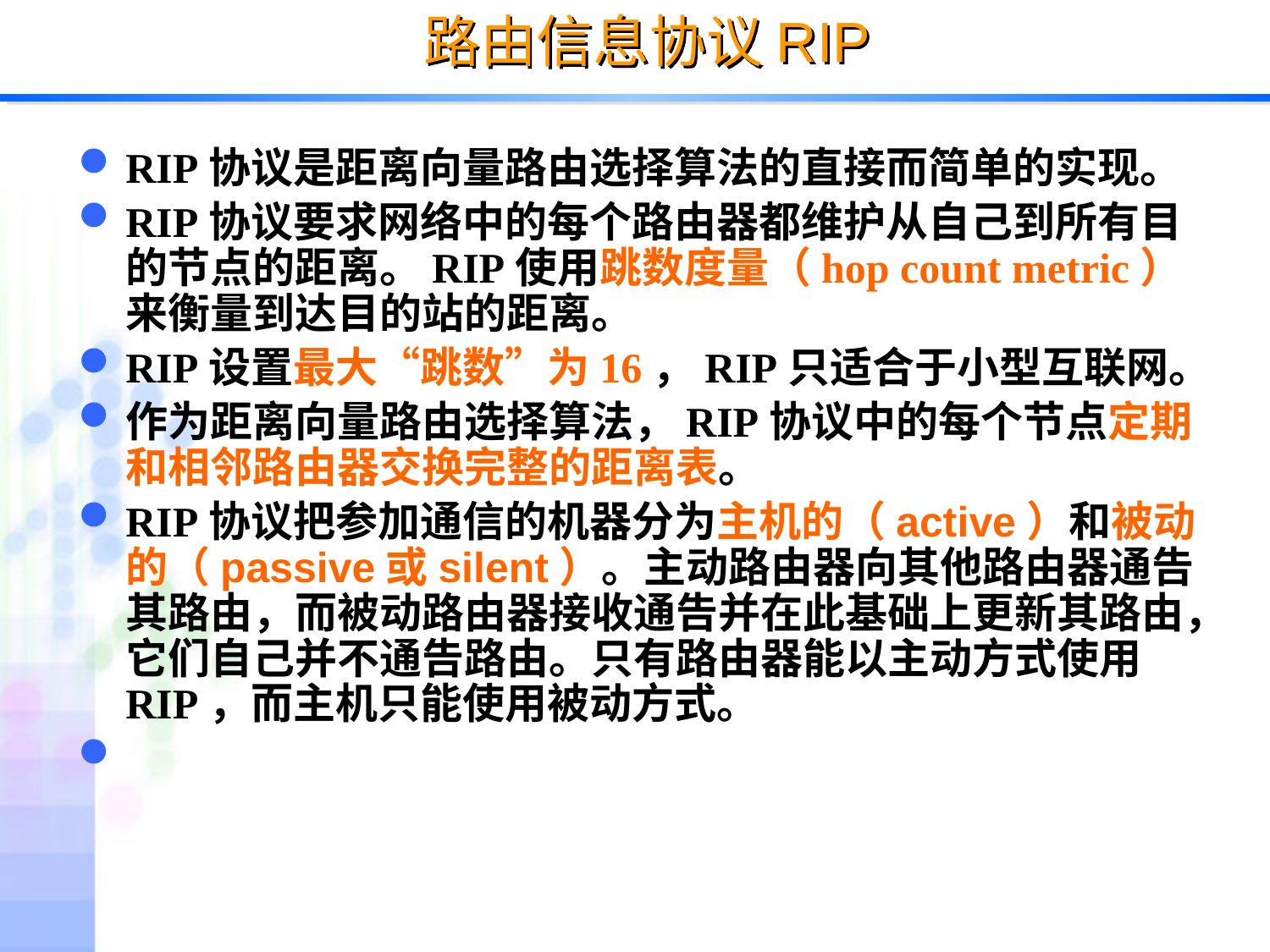

# 路由信息协议RIP

RIP协议是距离向量路由选择算法的直接而简单的实现。
RIP协议要求网络中的每个路由器都维护从自己到所有目的节点的距离。RIP使用跳数度量（hop count metric）来衡量到达目的站的距离。
RIP设置最大“跳数”为16，RIP只适合于小型互联网。
作为距离向量路由选择算法，RIP协议中的每个节点定期和相邻路由器交换完整的距离表。
RIP协议把参加通信的机器分为主机的（active）和被动的（passive或silent）。主动路由器向其他路由器通告其路由，而被动路由器接收通告并在此基础上更新其路由，它们自己并不通告路由。只有路由器能以主动方式使用RIP，而主机只能使用被动方式。